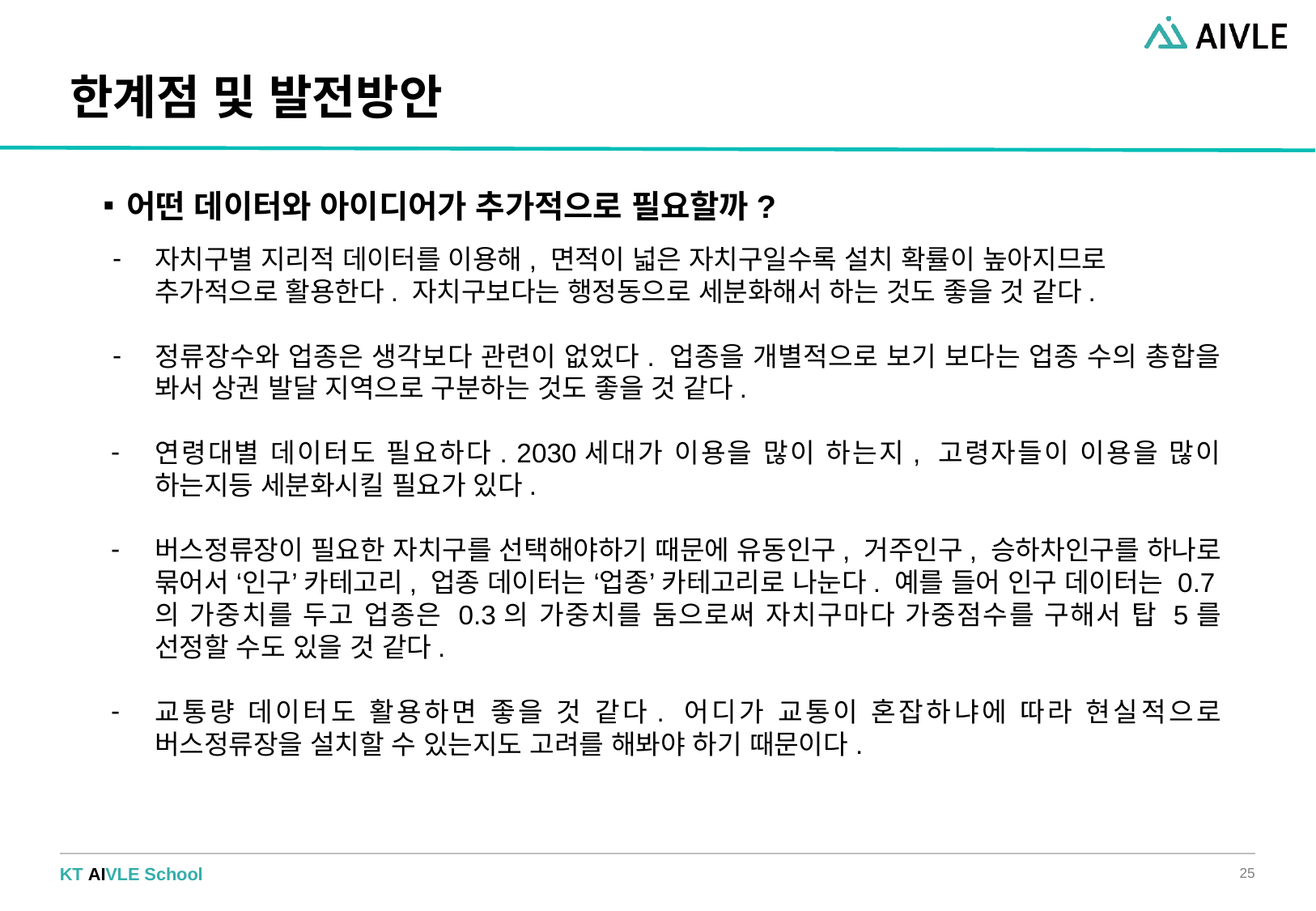

# 한계점 및 발전방안
어떤 데이터와 아이디어가 추가적으로 필요할까?

자치구별 지리적 데이터를 이용해, 면적이 넓은 자치구일수록 설치 확률이 높아지므로 추가적으로 활용한다. 자치구보다는 행정동으로 세분화해서 하는 것도 좋을 것 같다.

정류장수와 업종은 생각보다 관련이 없었다. 업종을 개별적으로 보기 보다는 업종 수의 총합을 봐서 상권 발달 지역으로 구분하는 것도 좋을 것 같다.

연령대별 데이터도 필요하다. 2030세대가 이용을 많이 하는지, 고령자들이 이용을 많이 하는지등 세분화시킬 필요가 있다.

버스정류장이 필요한 자치구를 선택해야하기 때문에 유동인구, 거주인구, 승하차인구를 하나로 묶어서 ‘인구’ 카테고리, 업종 데이터는 ‘업종’ 카테고리로 나눈다. 예를 들어 인구 데이터는 0.7의 가중치를 두고 업종은 0.3의 가중치를 둠으로써 자치구마다 가중점수를 구해서 탑 5를 선정할 수도 있을 것 같다.

교통량 데이터도 활용하면 좋을 것 같다. 어디가 교통이 혼잡하냐에 따라 현실적으로 버스정류장을 설치할 수 있는지도 고려를 해봐야 하기 때문이다.